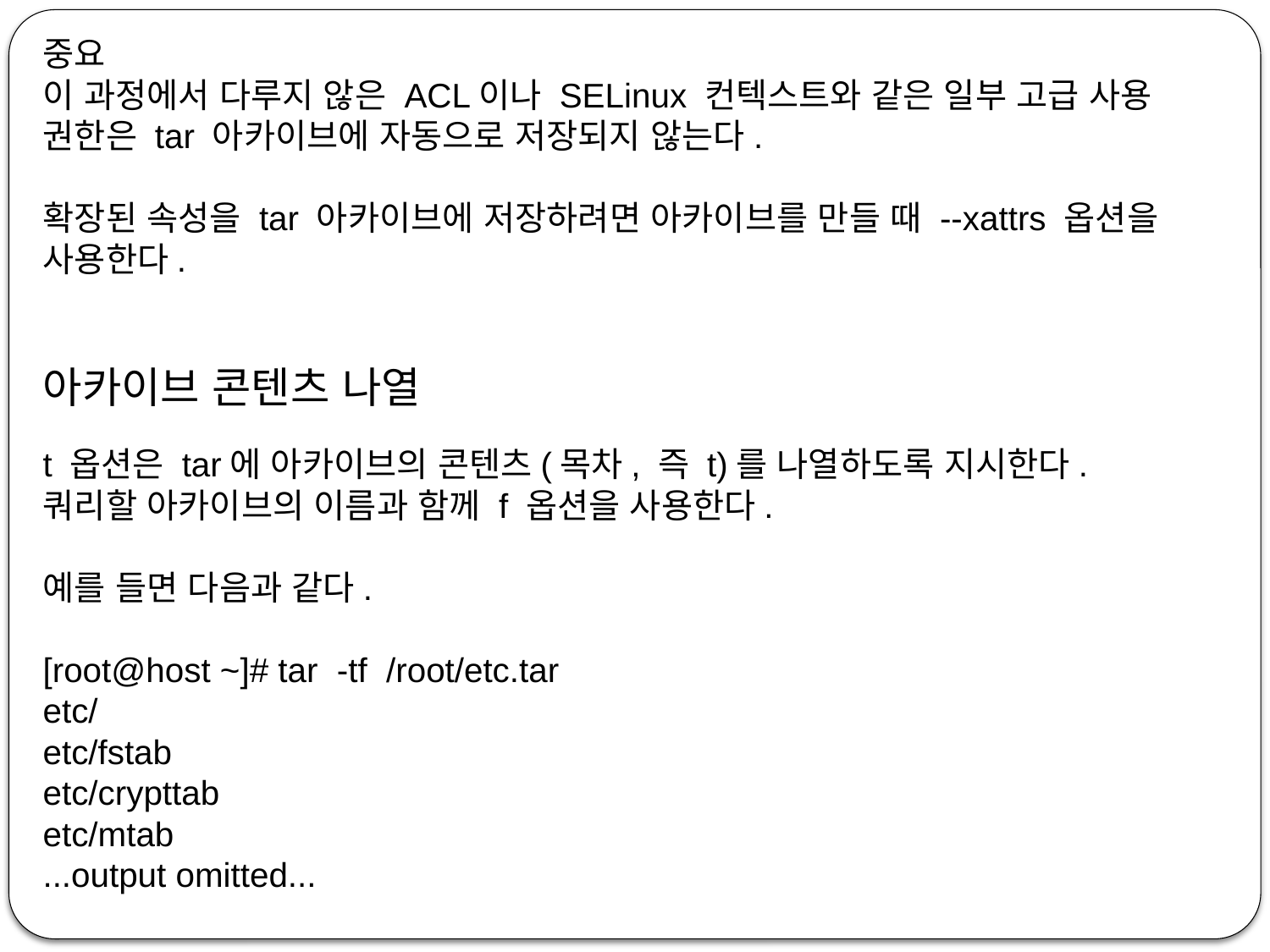

중요
이 과정에서 다루지 않은 ACL이나 SELinux 컨텍스트와 같은 일부 고급 사용 권한은 tar 아카이브에 자동으로 저장되지 않는다.

확장된 속성을 tar 아카이브에 저장하려면 아카이브를 만들 때 --xattrs 옵션을 사용한다.

아카이브 콘텐츠 나열

t 옵션은 tar에 아카이브의 콘텐츠(목차, 즉 t)를 나열하도록 지시한다.
쿼리할 아카이브의 이름과 함께 f 옵션을 사용한다.

예를 들면 다음과 같다.

[root@host ~]# tar  -tf  /root/etc.tar
etc/
etc/fstab
etc/crypttab
etc/mtab
...output omitted...